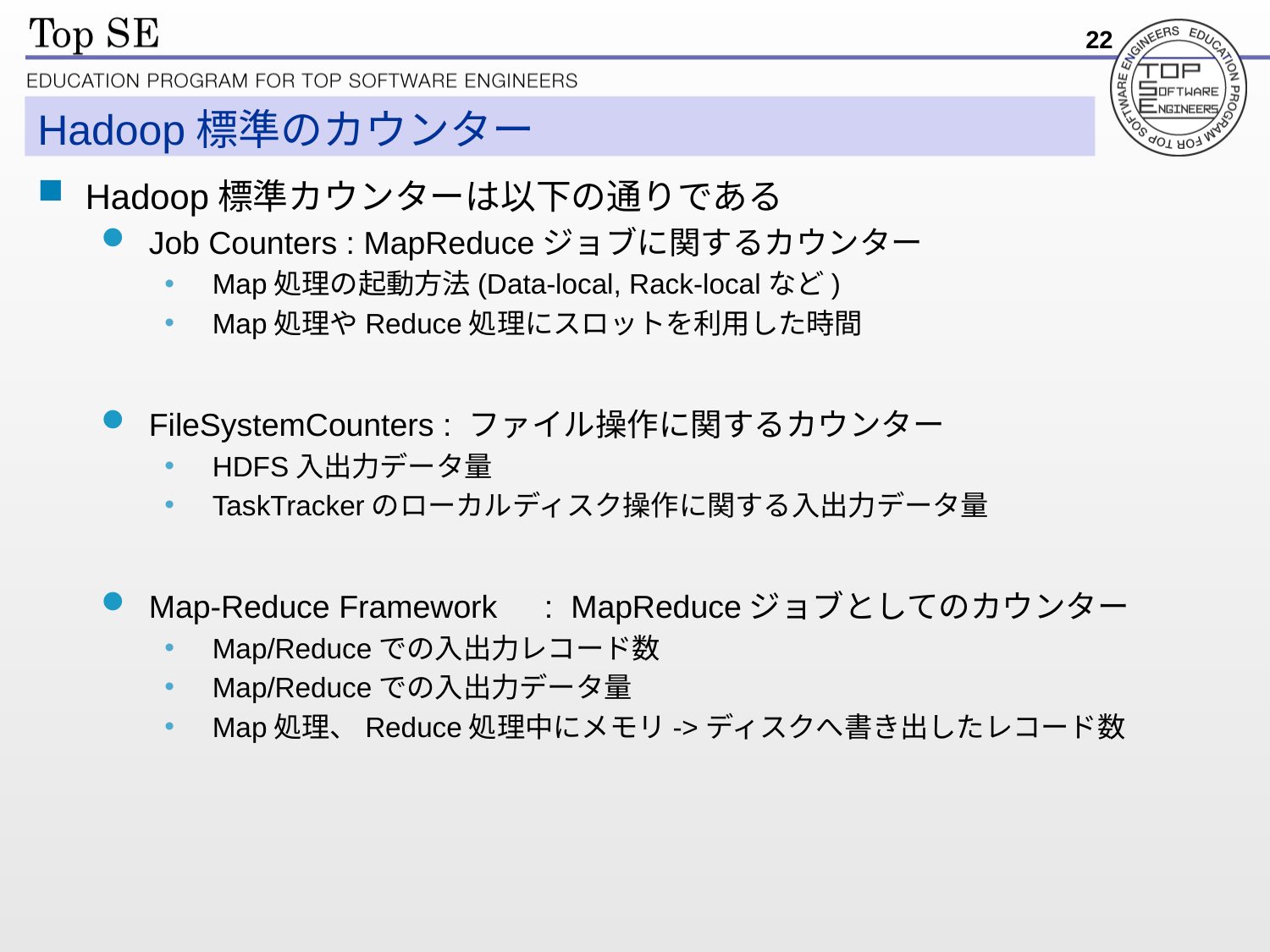

22
# Hadoop標準のカウンター
Hadoop標準カウンターは以下の通りである
Job Counters : MapReduceジョブに関するカウンター
Map処理の起動方法(Data-local, Rack-localなど)
Map処理やReduce処理にスロットを利用した時間

FileSystemCounters : ファイル操作に関するカウンター
HDFS入出力データ量
TaskTrackerのローカルディスク操作に関する入出力データ量

Map-Reduce Framework　:  MapReduceジョブとしてのカウンター
Map/Reduceでの入出力レコード数
Map/Reduceでの入出力データ量
Map処理、Reduce処理中にメモリ->ディスクへ書き出したレコード数